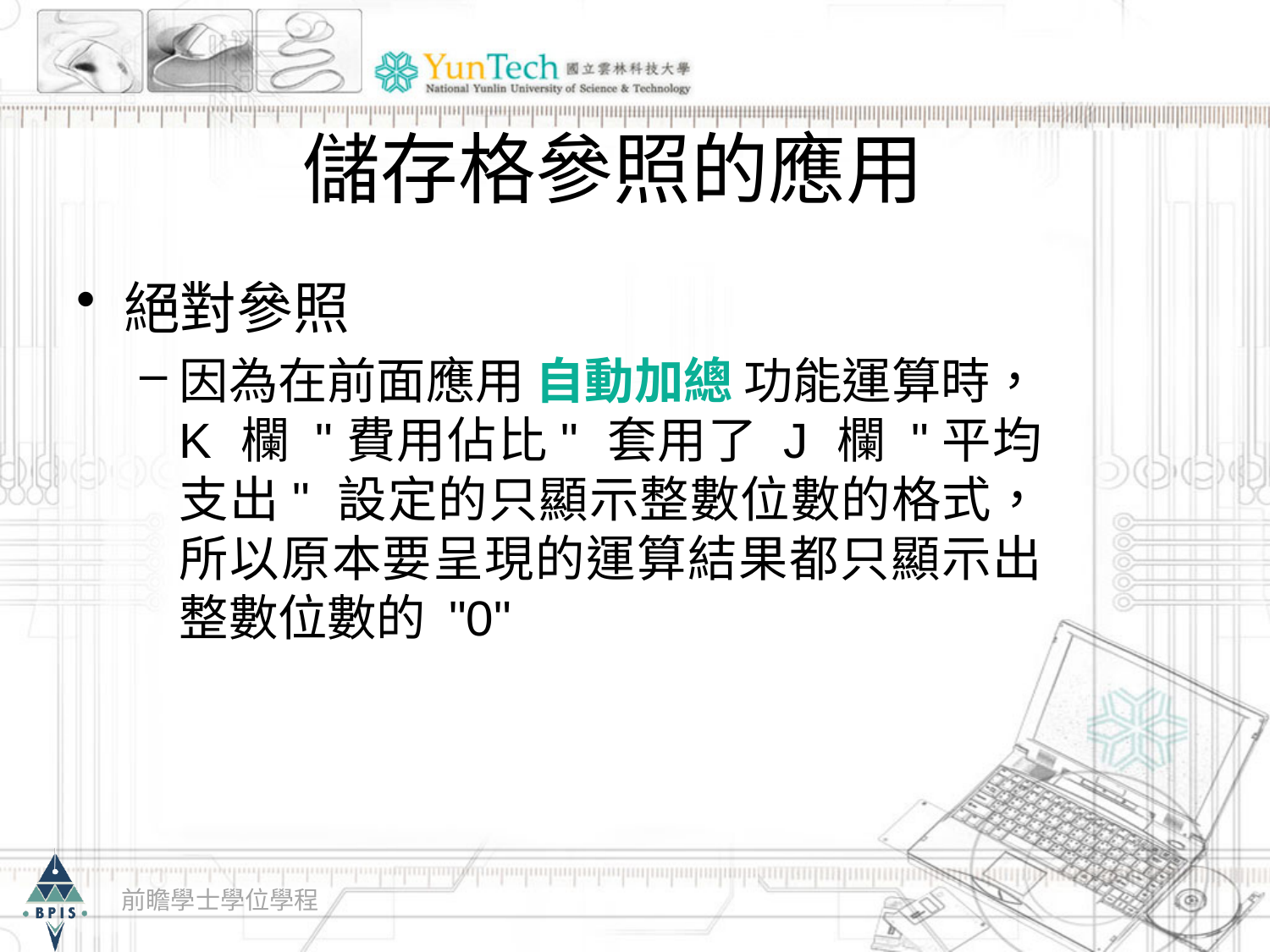

# 儲存格參照的應用
絕對參照
因為在前面應用 自動加總 功能運算時，K 欄 "費用佔比" 套用了 J 欄 "平均支出" 設定的只顯示整數位數的格式，所以原本要呈現的運算結果都只顯示出整數位數的 "0"